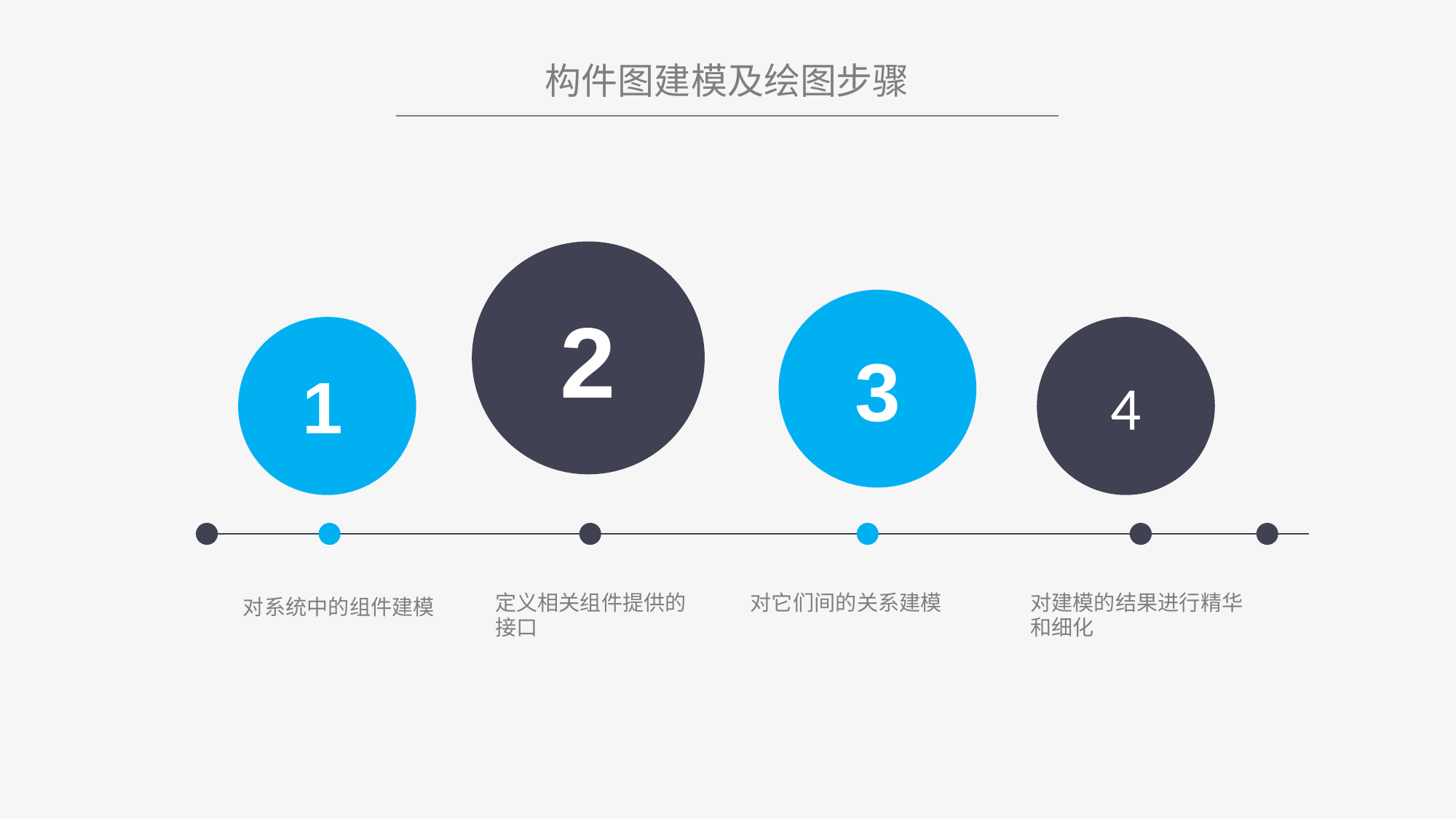

构件图建模及绘图步骤
2
3

4
1

定义相关组件提供的接口
对它们间的关系建模
对建模的结果进行精华和细化
对系统中的组件建模